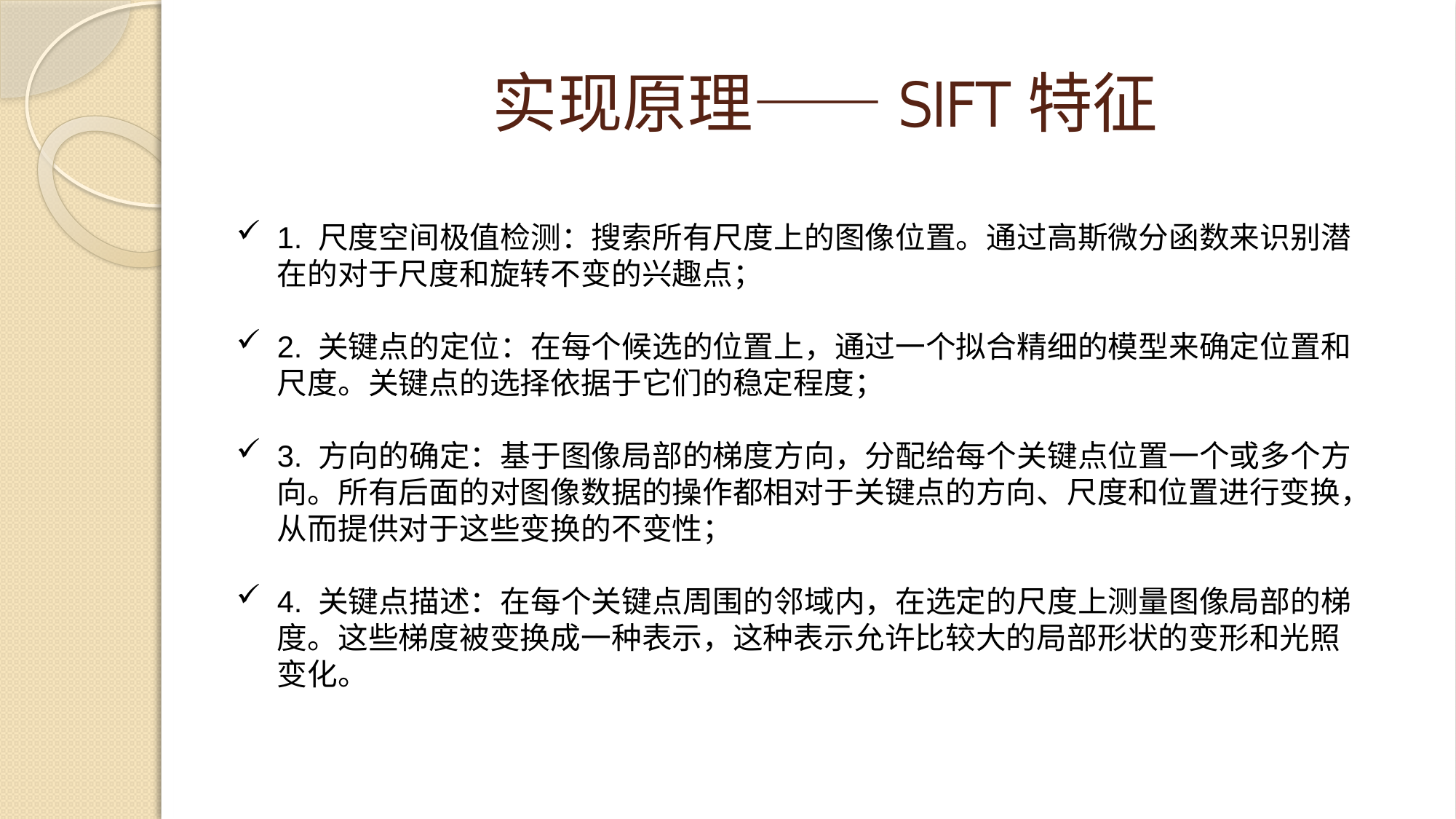

# 实现原理——SIFT特征

1. 尺度空间极值检测：搜索所有尺度上的图像位置。通过高斯微分函数来识别潜在的对于尺度和旋转不变的兴趣点；

2. 关键点的定位：在每个候选的位置上，通过一个拟合精细的模型来确定位置和尺度。关键点的选择依据于它们的稳定程度；

3. 方向的确定：基于图像局部的梯度方向，分配给每个关键点位置一个或多个方向。所有后面的对图像数据的操作都相对于关键点的方向、尺度和位置进行变换，从而提供对于这些变换的不变性；

4. 关键点描述：在每个关键点周围的邻域内，在选定的尺度上测量图像局部的梯度。这些梯度被变换成一种表示，这种表示允许比较大的局部形状的变形和光照变化。